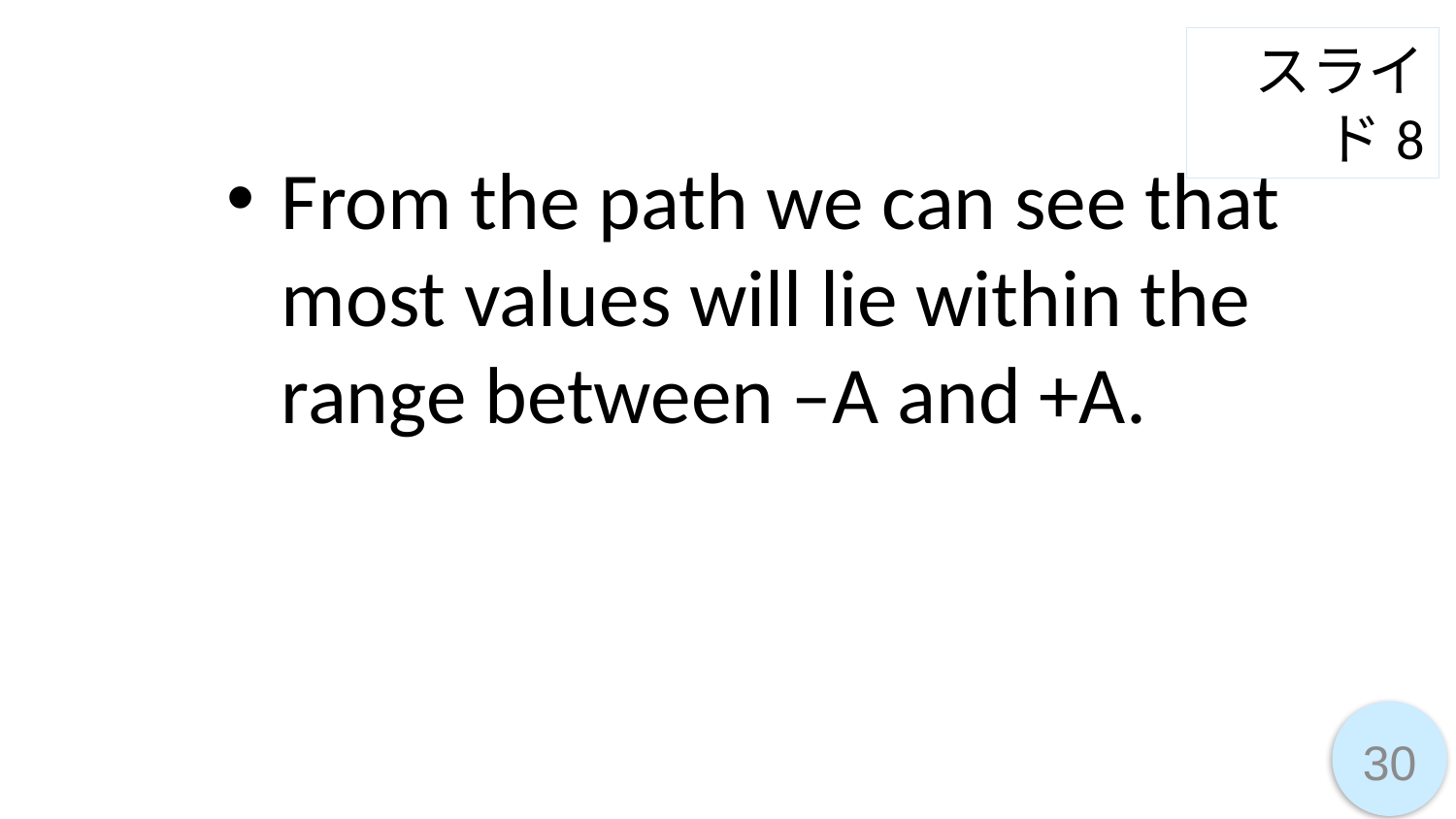

スライド8
From the path we can see that most values will lie within the range between –A and +A.
30